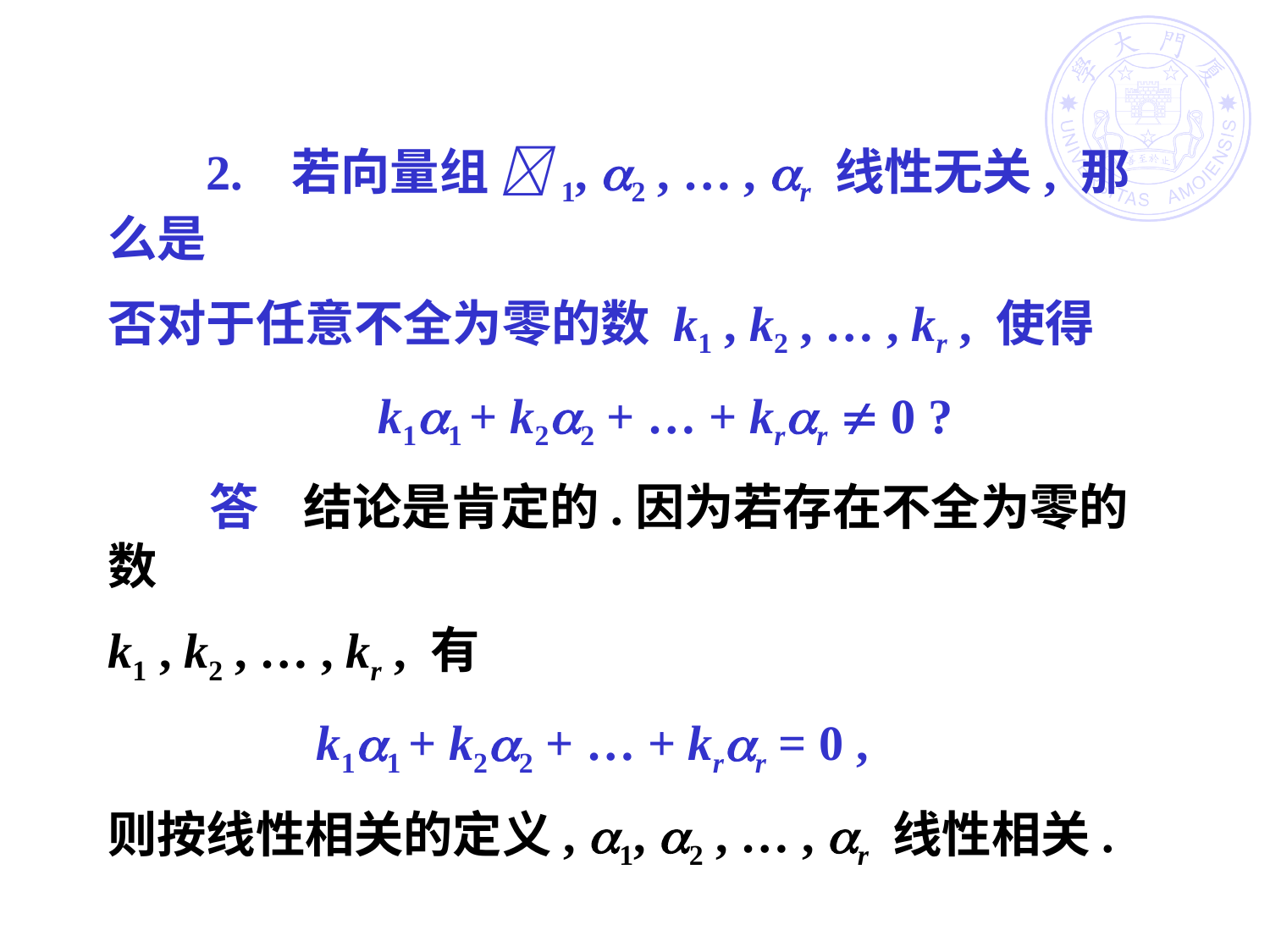

2.   若向量组 α1, α2 , … , αr 线性无关, 那么是
否对于任意不全为零的数 k1 , k2 , … , kr , 使得
                      k1α1 + k2α2 + … + krαr ≠ 0 ?
        答    结论是肯定的.因为若存在不全为零的数
k1 , k2 , … , kr , 有
                 k1α1 + k2α2 + … + krαr = 0 ,
则按线性相关的定义, α1, α2 , … , αr 线性相关.